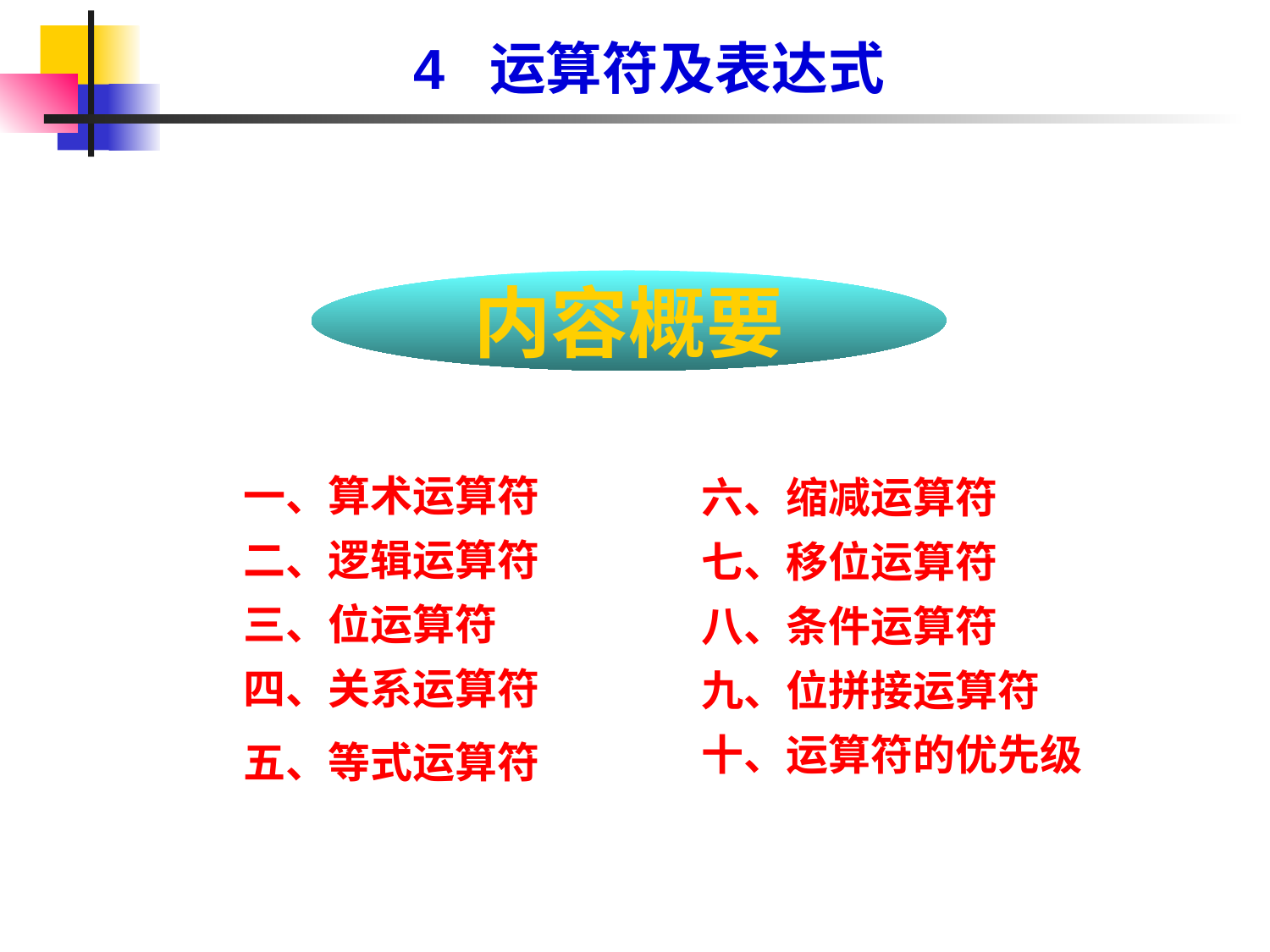

4  运算符及表达式
内容概要
一、算术运算符
二、逻辑运算符
三、位运算符
四、关系运算符
五、等式运算符
六、缩减运算符
七、移位运算符
八、条件运算符
九、位拼接运算符
十、运算符的优先级
# 94